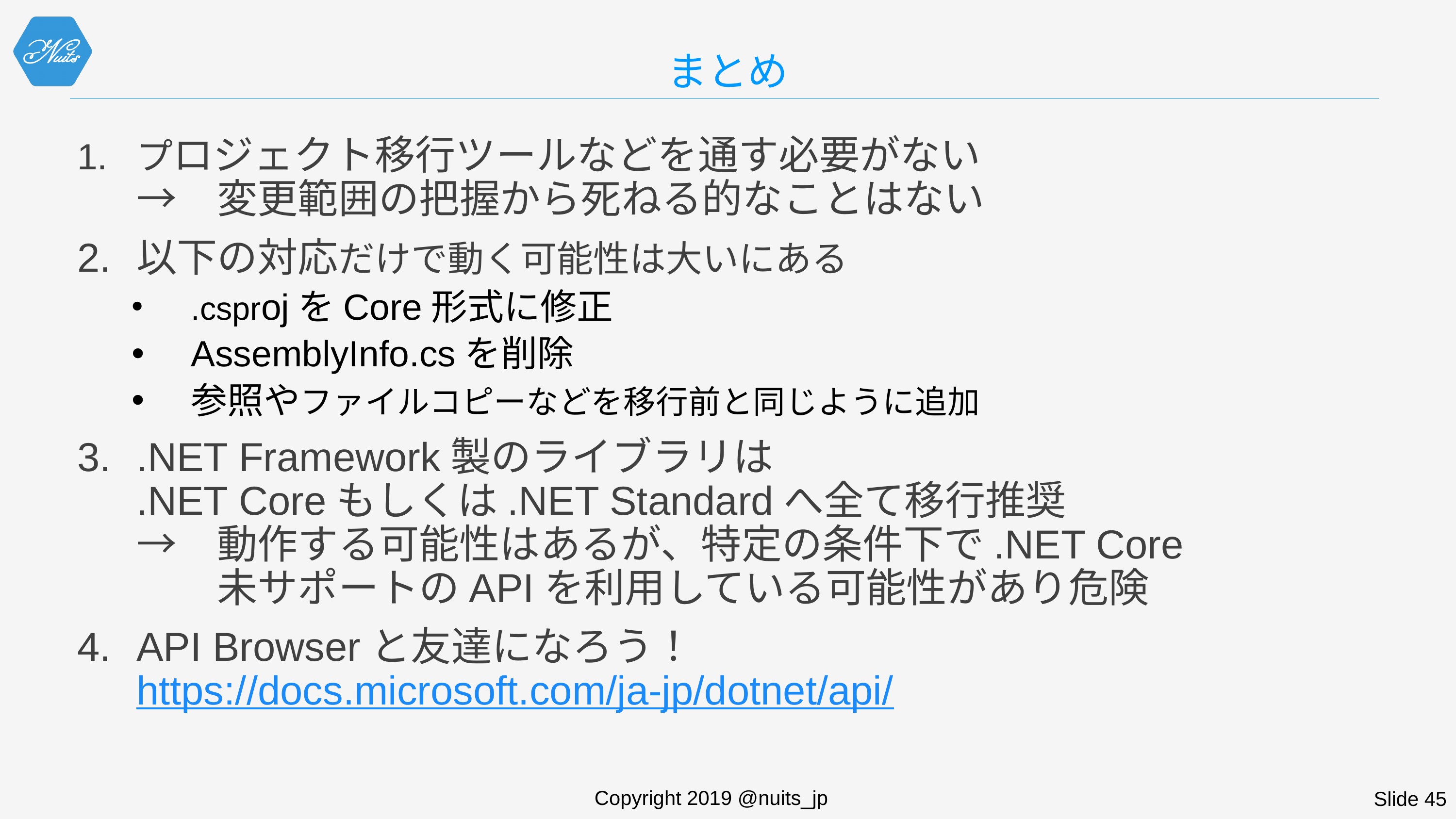

# まとめ
プロジェクト移行ツールなどを通す必要がない
→　変更範囲の把握から死ねる的なことはない
以下の対応だけで動く可能性は大いにある
.csprojをCore形式に修正
AssemblyInfo.csを削除
参照やファイルコピーなどを移行前と同じように追加
.NET Framework製のライブラリは
.NET Coreもしくは.NET Standardへ全て移行推奨
→　動作する可能性はあるが、特定の条件下で.NET Core
　　未サポートのAPIを利用している可能性があり危険
API Browserと友達になろう！
https://docs.microsoft.com/ja-jp/dotnet/api/

Copyright 2019 @nuits_jp
Slide 45